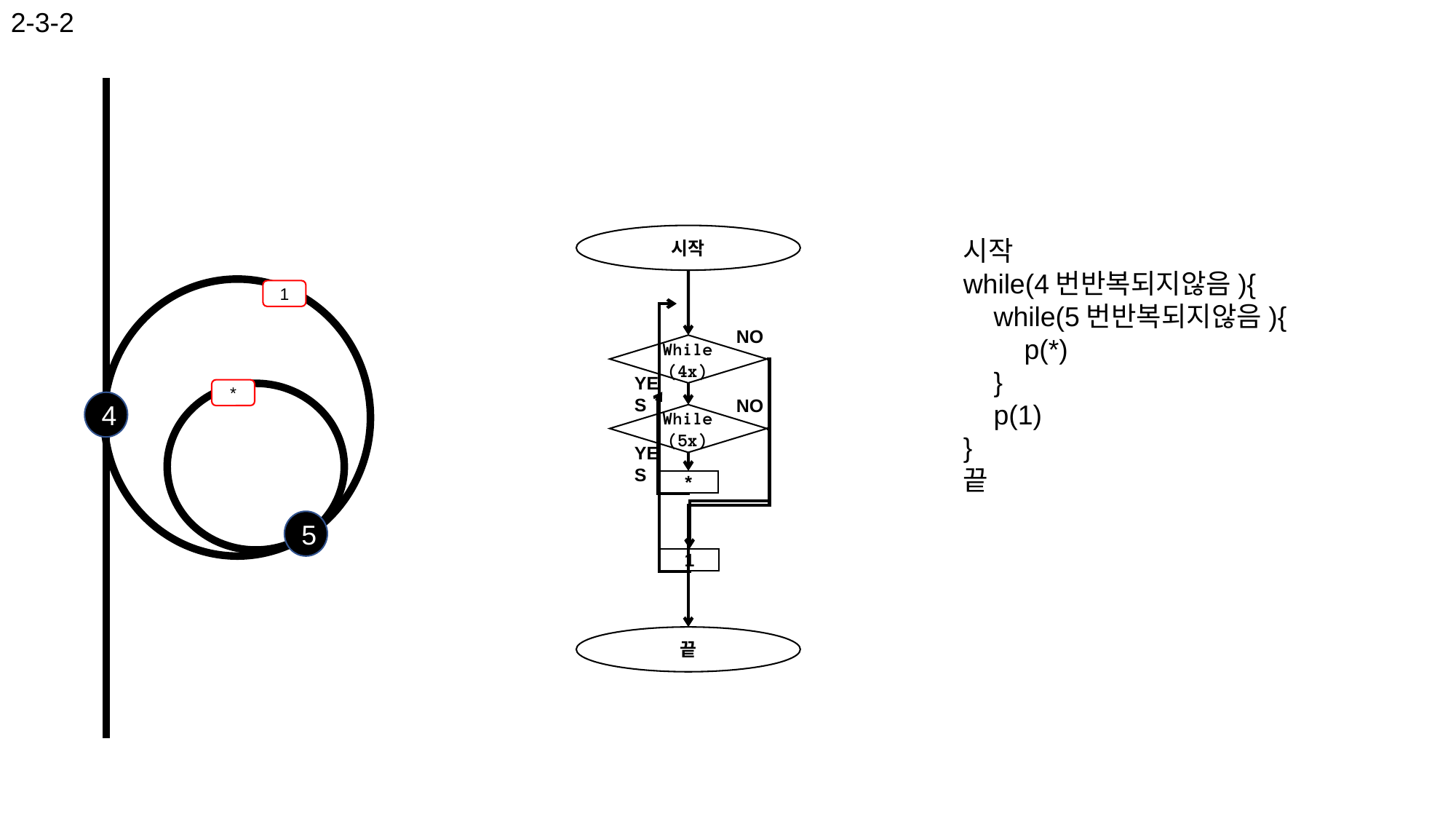

2-3-2
시작
시작
while(4번반복되지않음){
    while(5번반복되지않음){
        p(*)
    }
    p(1)
}
끝

1
NO
While(4x)
YES
*

NO
4
While(5x)
YES
*
5
1
끝